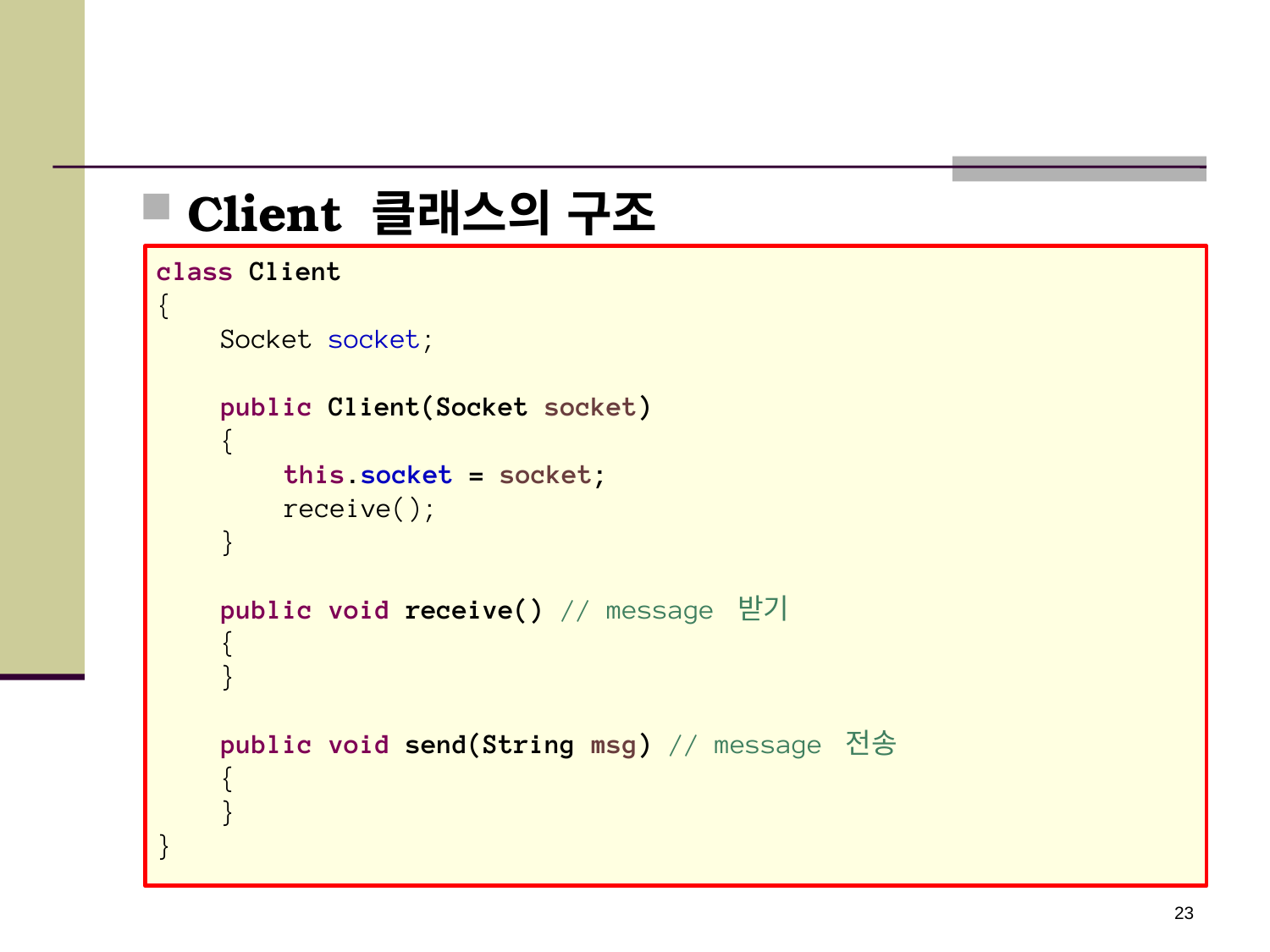

#
Client 클래스의 구조
class Client
{
Socket socket;

public Client(Socket socket)
{
this.socket = socket;
receive();
}

public void receive() // message 받기
{
}

public void send(String msg) // message 전송
{
}
}
23